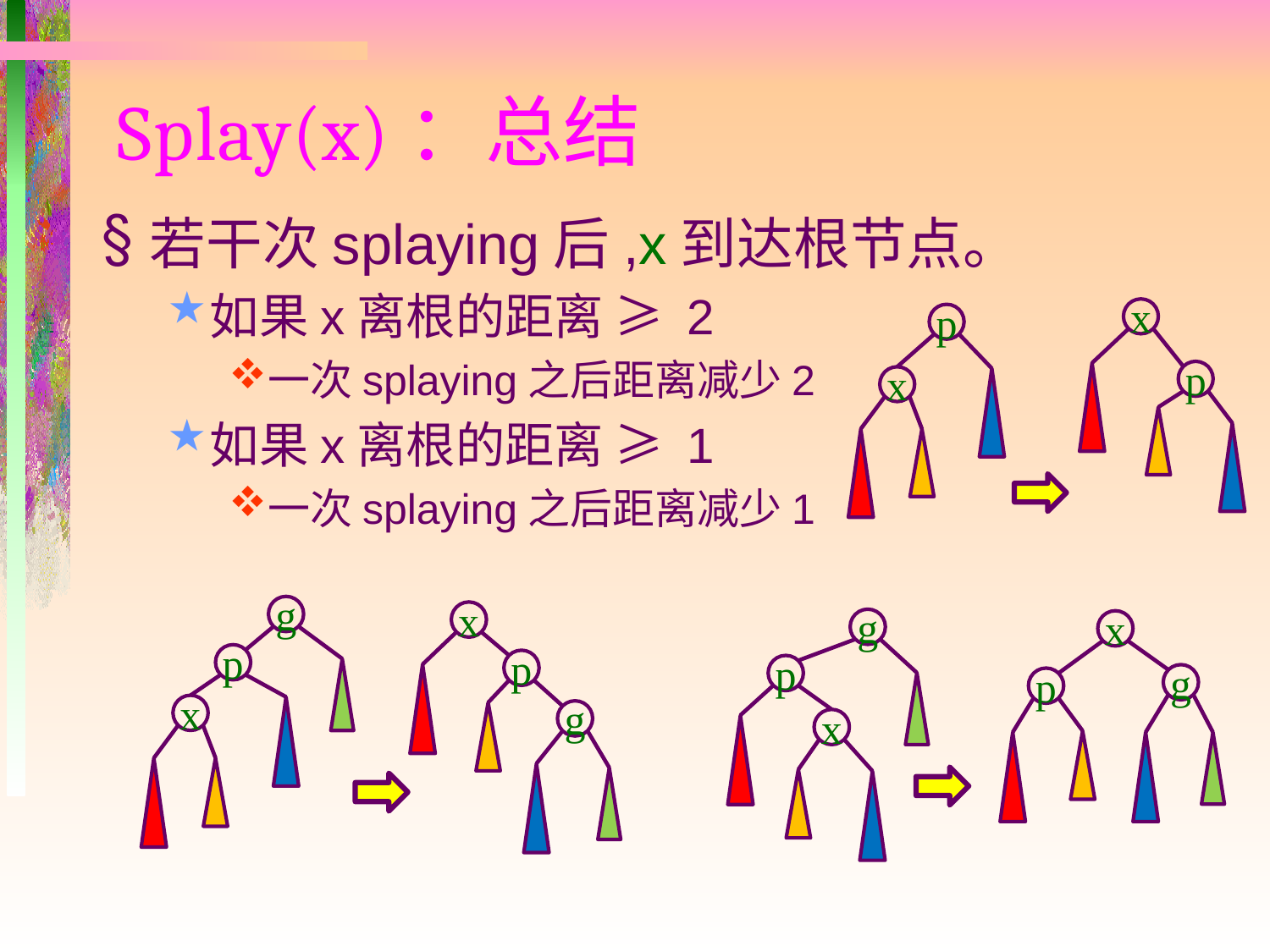

# Splay(x)：总结
若干次splaying后,x到达根节点。
如果x离根的距离 ≥ 2
一次splaying之后距离减少2
如果x离根的距离 ≥ 1
一次splaying之后距离减少1
x
p

p
x

g
p

x

x
p

g

g
p

x

x
g
p